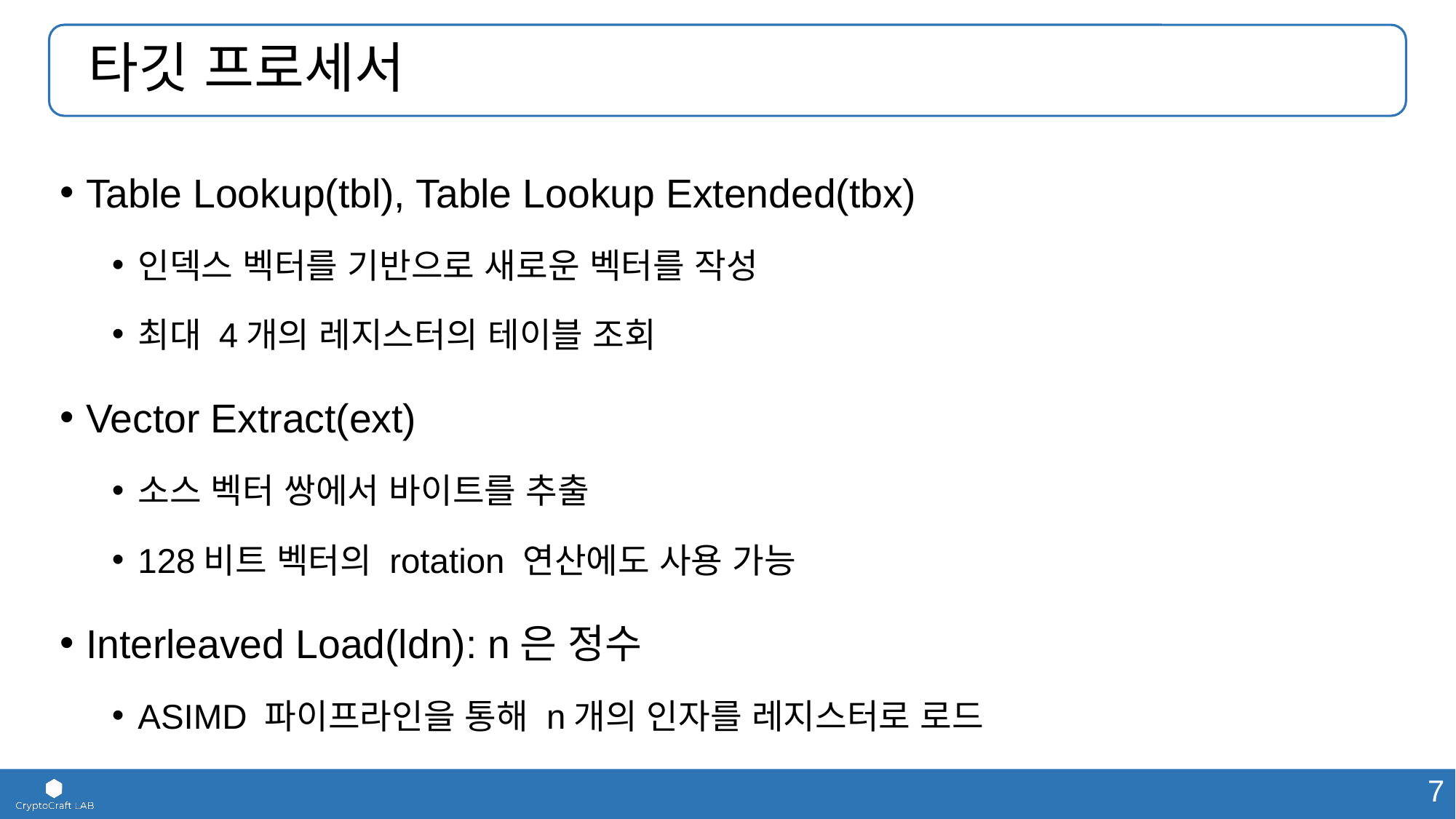

# 타깃 프로세서
Table Lookup(tbl), Table Lookup Extended(tbx)
인덱스 벡터를 기반으로 새로운 벡터를 작성
최대 4개의 레지스터의 테이블 조회
Vector Extract(ext)
소스 벡터 쌍에서 바이트를 추출
128비트 벡터의 rotation 연산에도 사용 가능
Interleaved Load(ldn): n은 정수
ASIMD 파이프라인을 통해 n개의 인자를 레지스터로 로드